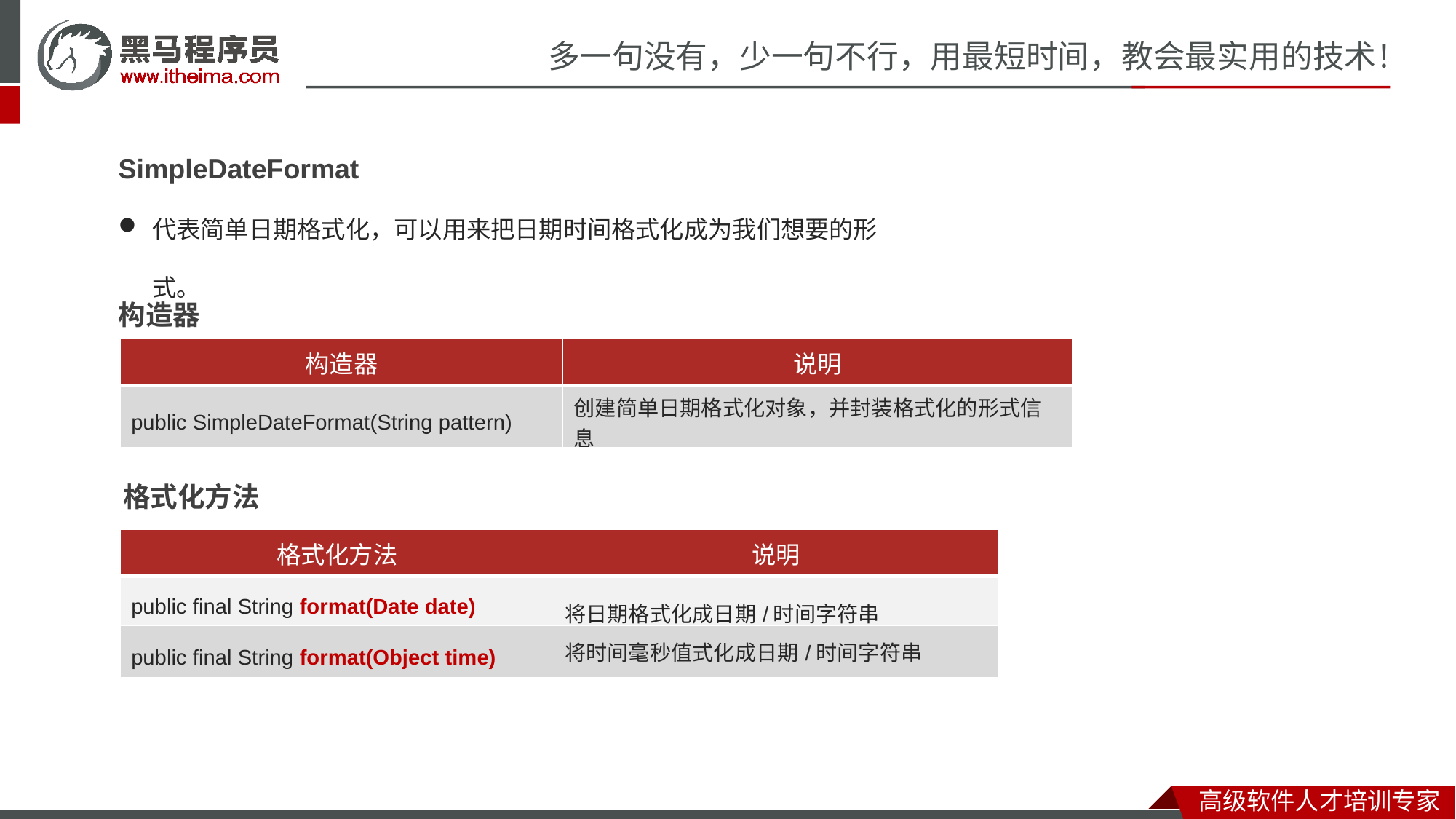

SimpleDateFormat
代表简单日期格式化，可以用来把日期时间格式化成为我们想要的形式。
构造器
| 构造器 | 说明 |
| --- | --- |
| public SimpleDateFormat​(String pattern) | 创建简单日期格式化对象，并封装格式化的形式信息 |
格式化方法
| 格式化方法 | 说明 |
| --- | --- |
| public final String format(Date date) | 将日期格式化成日期/时间字符串 |
| public final String format(Object time) | 将时间毫秒值式化成日期/时间字符串 |